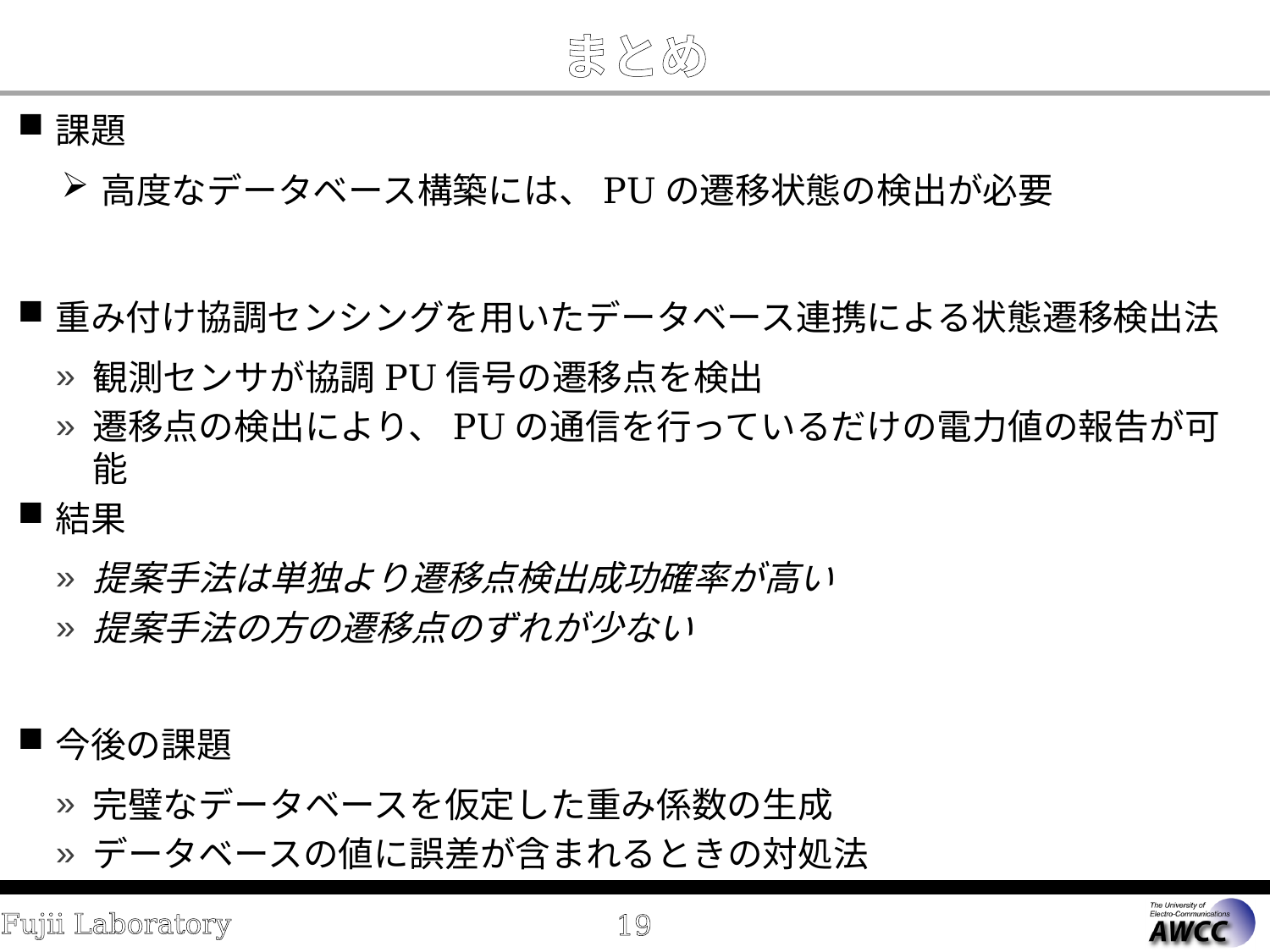

# まとめ
課題
高度なデータベース構築には、PUの遷移状態の検出が必要

重み付け協調センシングを用いたデータベース連携による状態遷移検出法
観測センサが協調PU信号の遷移点を検出
遷移点の検出により、PUの通信を行っているだけの電力値の報告が可能
結果
提案手法は単独より遷移点検出成功確率が高い
提案手法の方の遷移点のずれが少ない

今後の課題
完璧なデータベースを仮定した重み係数の生成
データベースの値に誤差が含まれるときの対処法
19